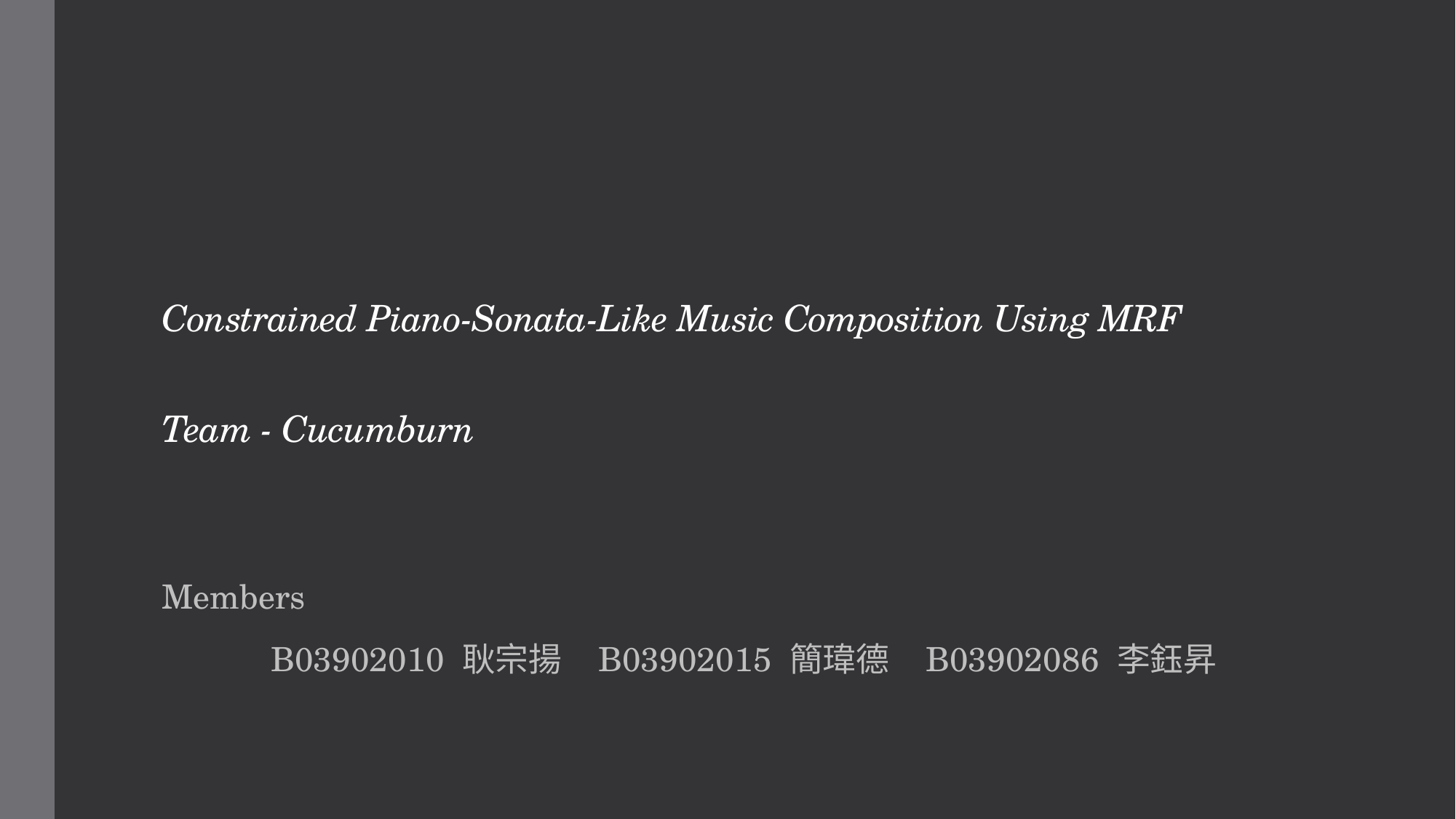

# Constrained Piano-Sonata-Like Music Composition Using MRF Team - Cucumburn
Members
	B03902010 耿宗揚	B03902015 簡瑋德	B03902086 李鈺昇